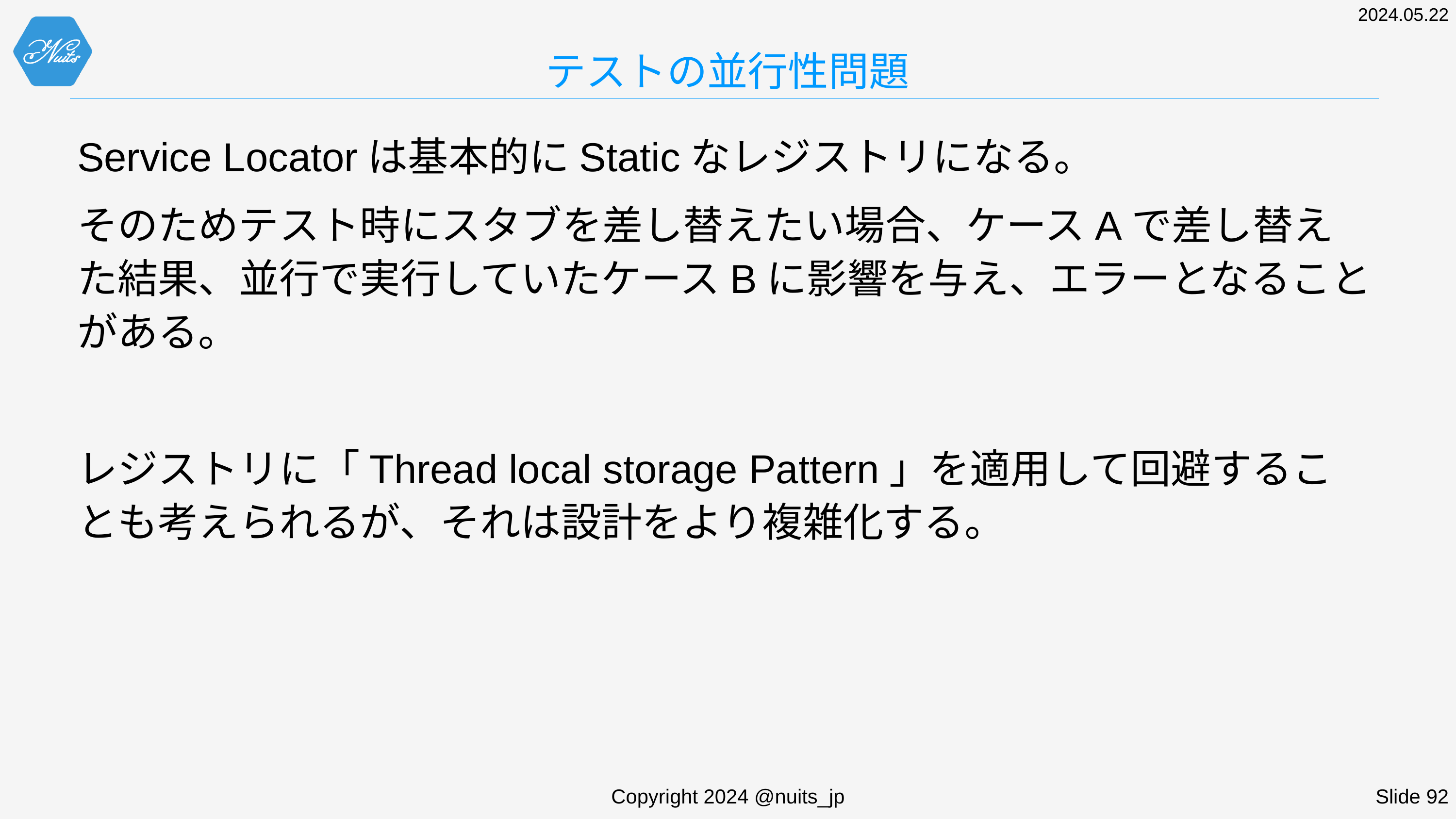

# テストの並行性問題
Service Locatorは基本的にStaticなレジストリになる。
そのためテスト時にスタブを差し替えたい場合、ケースAで差し替えた結果、並行で実行していたケースBに影響を与え、エラーとなることがある。

レジストリに「Thread local storage Pattern」を適用して回避することも考えられるが、それは設計をより複雑化する。